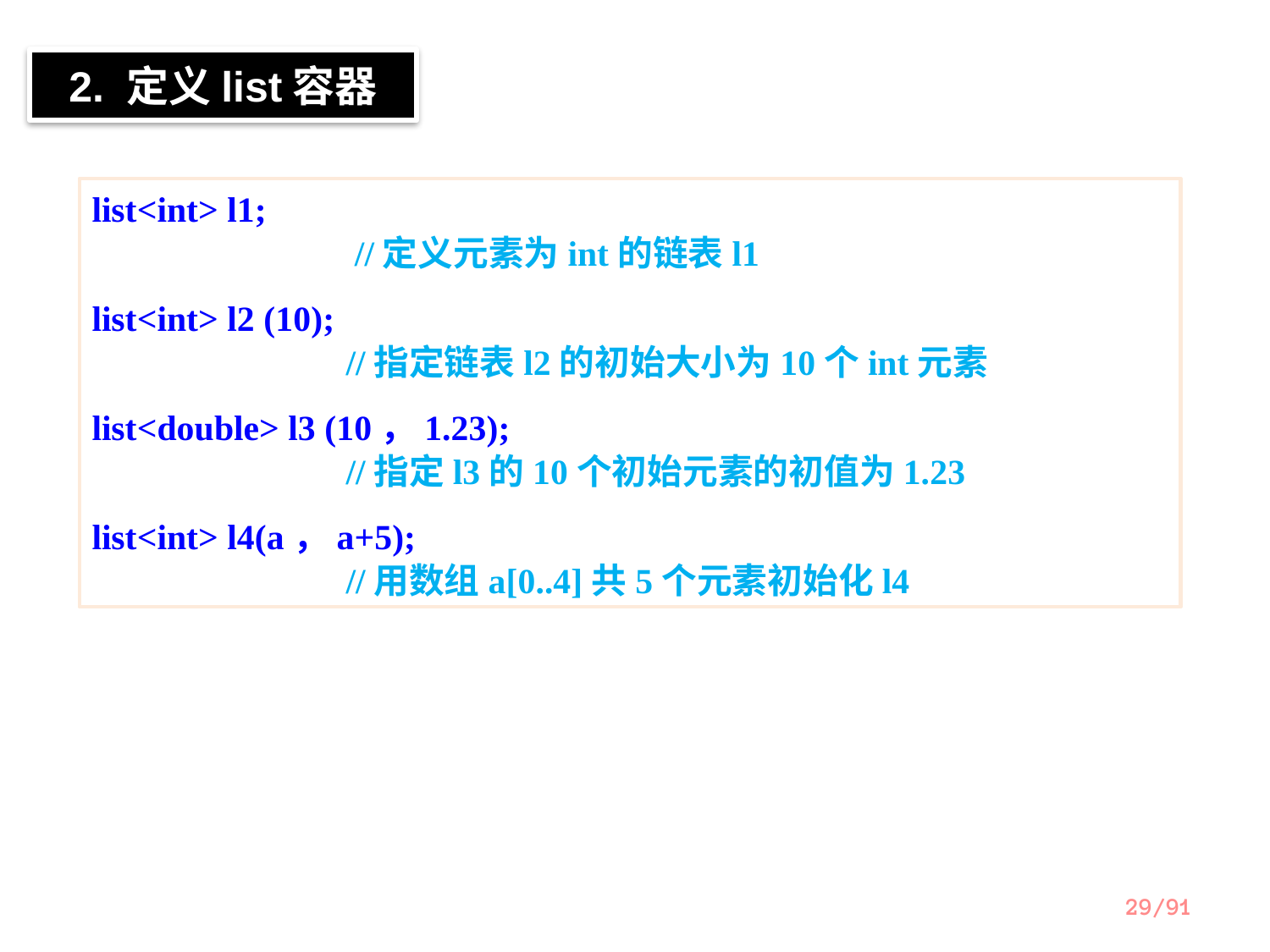

2. 定义list容器
list<int> l1;									 //定义元素为int的链表l1
list<int> l2 (10);									//指定链表l2的初始大小为10个int元素
list<double> l3 (10，1.23);							//指定l3的10个初始元素的初值为1.23
list<int> l4(a，a+5);								//用数组a[0..4]共5个元素初始化l4
29/91